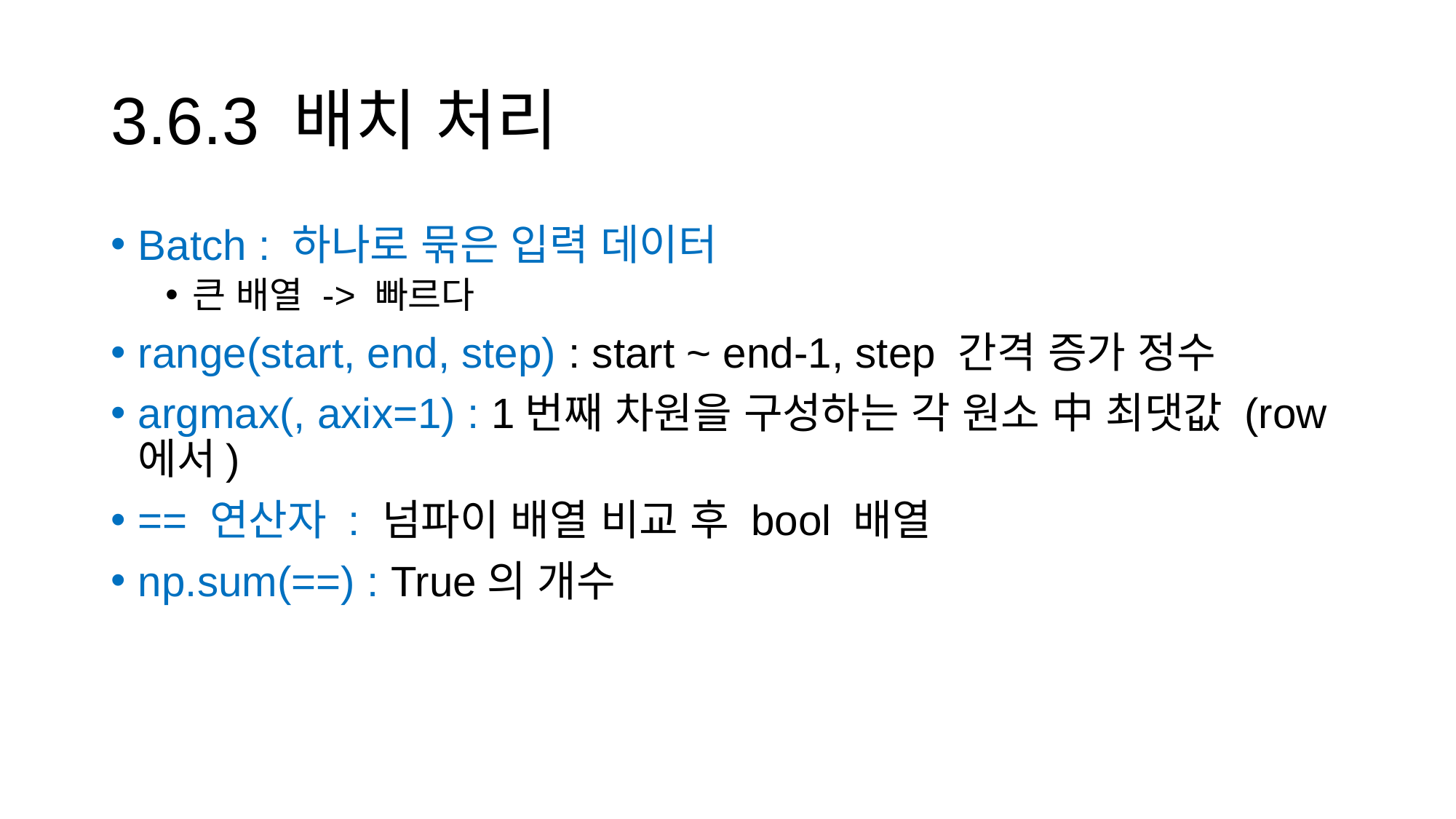

# 3.6.3 배치 처리
Batch : 하나로 묶은 입력 데이터
큰 배열 -> 빠르다
range(start, end, step) : start ~ end-1, step 간격 증가 정수
argmax(, axix=1) : 1번째 차원을 구성하는 각 원소 中 최댓값 (row에서)
== 연산자 : 넘파이 배열 비교 후 bool 배열
np.sum(==) : True의 개수